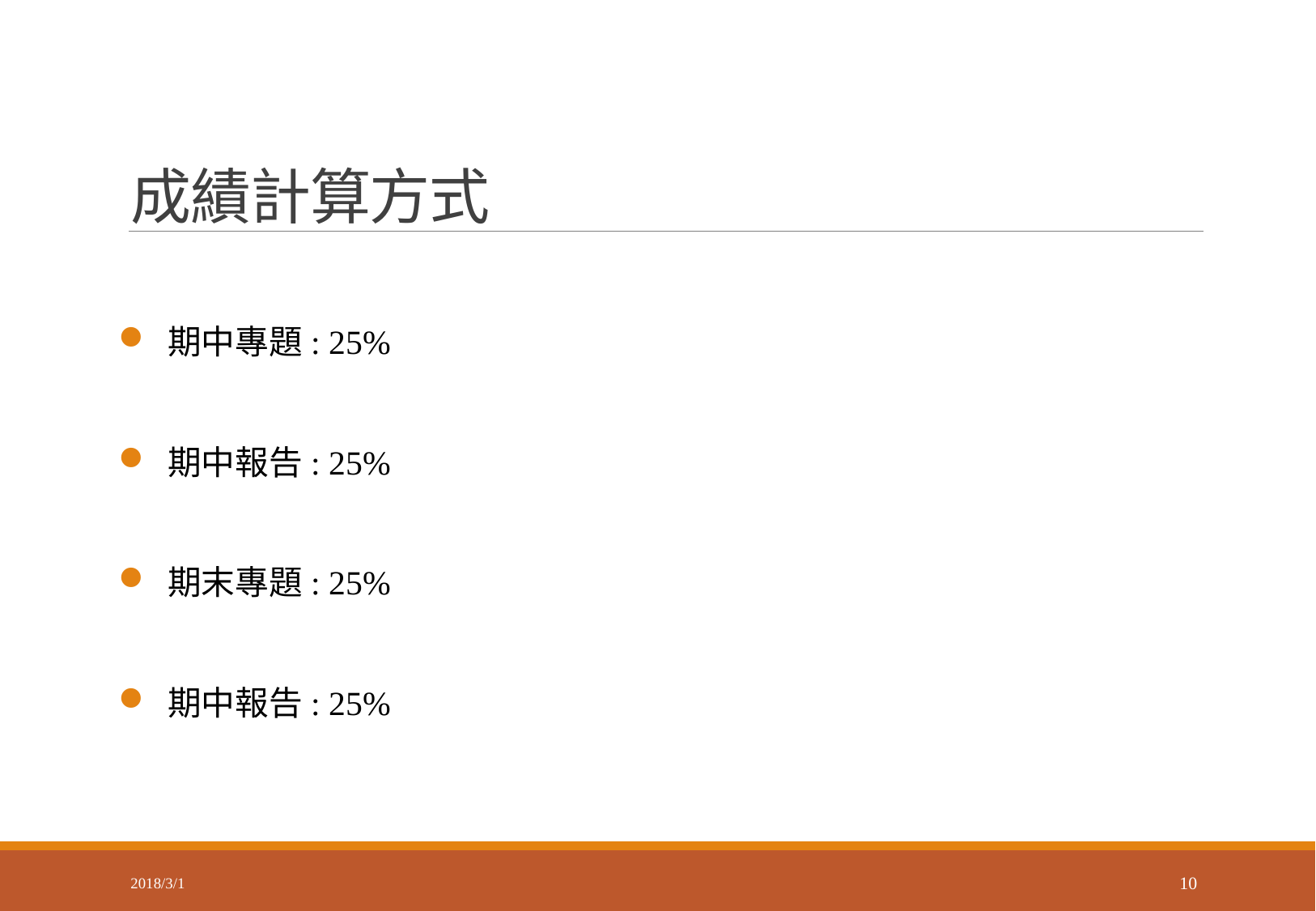

# 成績計算方式

 期中專題: 25%

 期中報告: 25%

 期末專題: 25%

 期中報告: 25%
2018/3/1
10